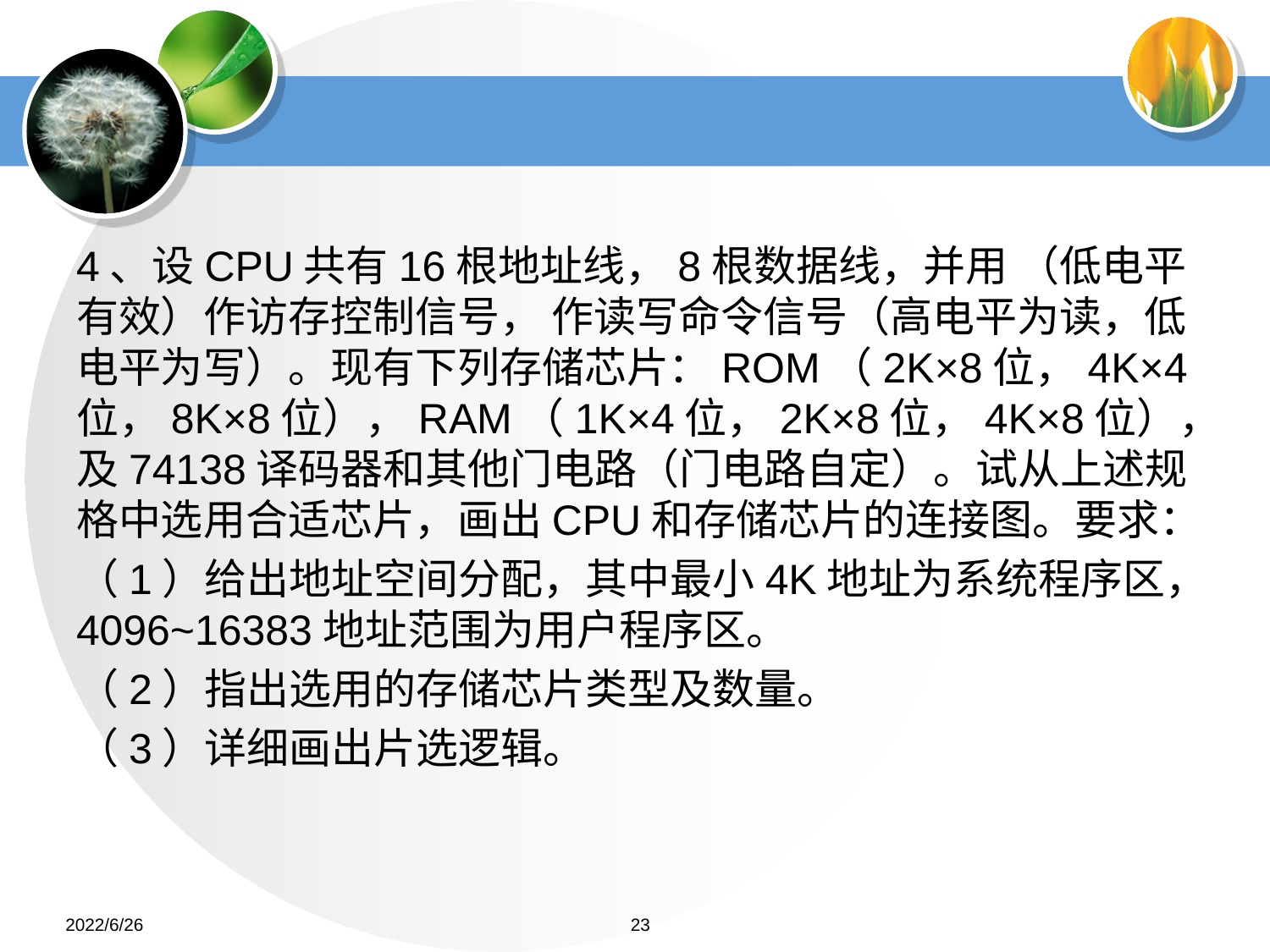

#
4、设CPU共有16根地址线，8根数据线，并用 （低电平有效）作访存控制信号， 作读写命令信号（高电平为读，低电平为写）。现有下列存储芯片：ROM（2K×8位，4K×4位，8K×8位），RAM（1K×4位，2K×8位，4K×8位），及74138译码器和其他门电路（门电路自定）。试从上述规格中选用合适芯片，画出CPU和存储芯片的连接图。要求：
（1）给出地址空间分配，其中最小4K地址为系统程序区，4096~16383地址范围为用户程序区。
（2）指出选用的存储芯片类型及数量。
（3）详细画出片选逻辑。
2022/6/26
23